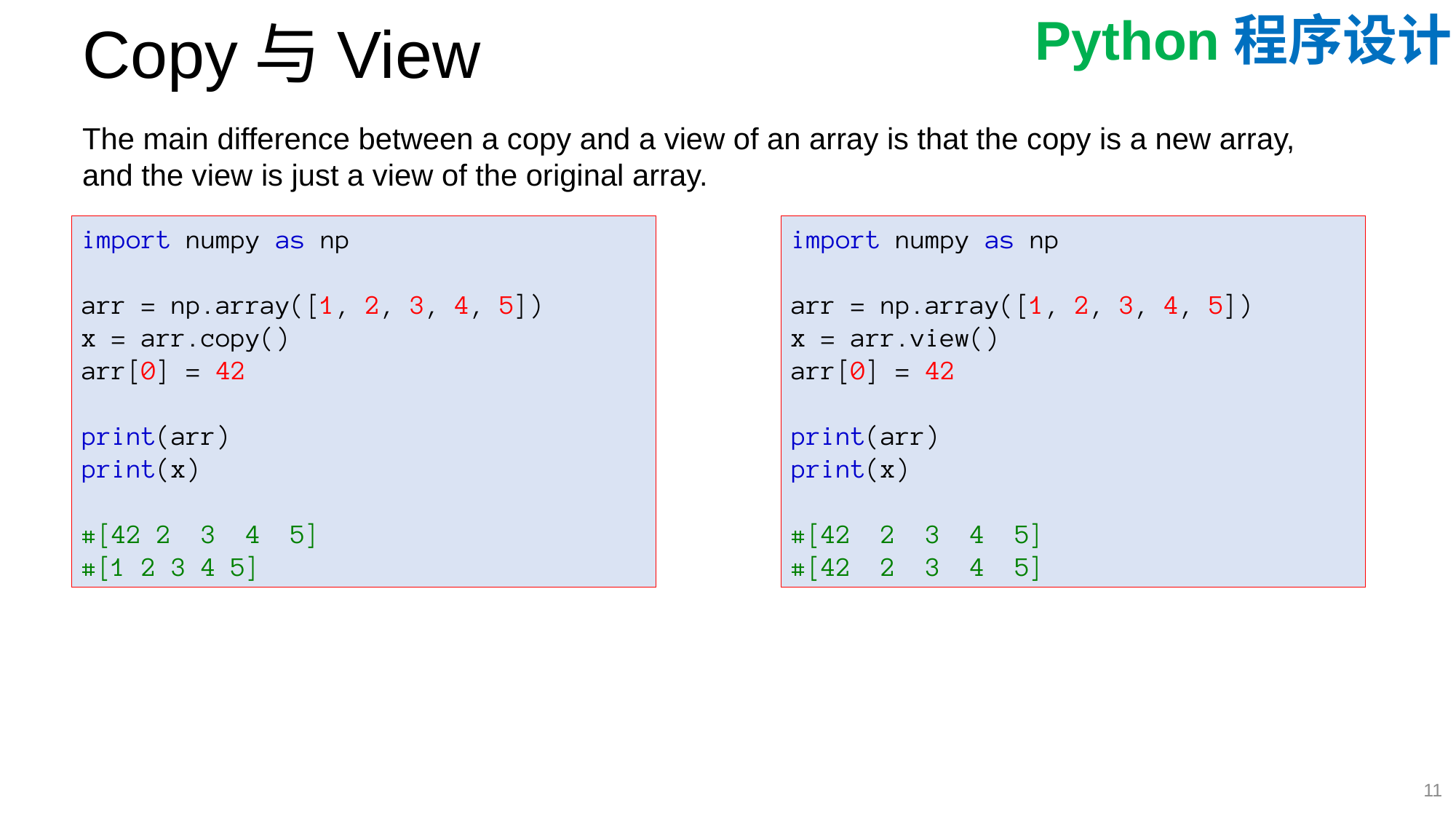

[42 2 3 4 5] [1 2 3 4 5]
# Copy与View
The main difference between a copy and a view of an array is that the copy is a new array, and the view is just a view of the original array.
import numpy as np
arr = np.array([1, 2, 3, 4, 5])
x = arr.copy()
arr[0] = 42
print(arr)
print(x)

#[42 2  3  4  5]
#[1 2 3 4 5]
import numpy as np
arr = np.array([1, 2, 3, 4, 5])
x = arr.view()
arr[0] = 42
print(arr)
print(x)

#[42  2  3  4  5]
#[42  2  3  4  5]
11